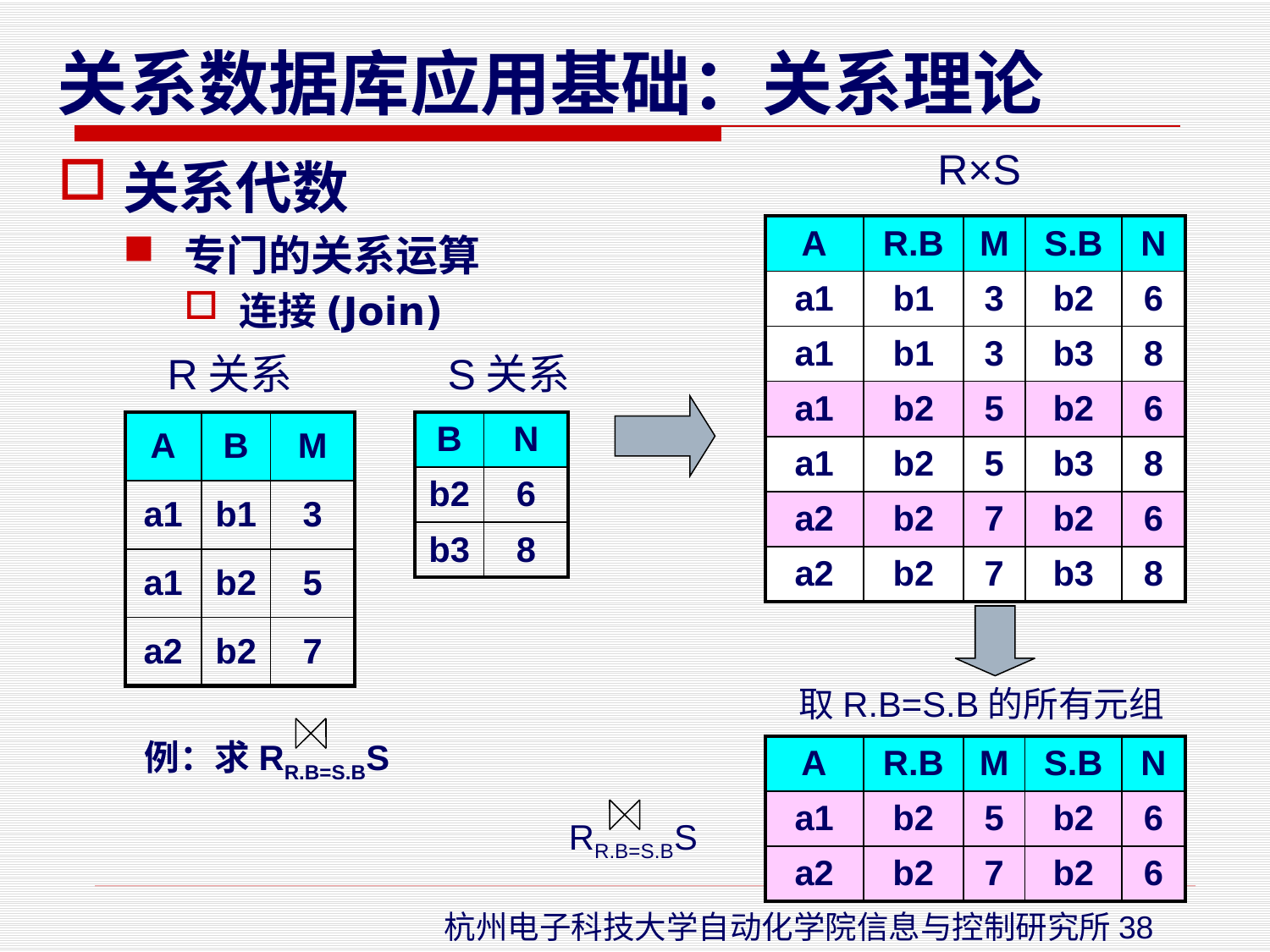

R×S
关系代数
专门的关系运算
连接(Join)
| A | R.B | M | S.B | N |
| --- | --- | --- | --- | --- |
| a1 | b1 | 3 | b2 | 6 |
| a1 | b1 | 3 | b3 | 8 |
| a1 | b2 | 5 | b2 | 6 |
| a1 | b2 | 5 | b3 | 8 |
| a2 | b2 | 7 | b2 | 6 |
| a2 | b2 | 7 | b3 | 8 |
R关系
S关系

| A | B | M |
| --- | --- | --- |
| a1 | b1 | 3 |
| a1 | b2 | 5 |
| a2 | b2 | 7 |
| B | N |
| --- | --- |
| b2 | 6 |
| b3 | 8 |

取R.B=S.B的所有元组

例：求RR.B=S.BS
| A | R.B | M | S.B | N |
| --- | --- | --- | --- | --- |
| a1 | b2 | 5 | b2 | 6 |
| a2 | b2 | 7 | b2 | 6 |

RR.B=S.BS